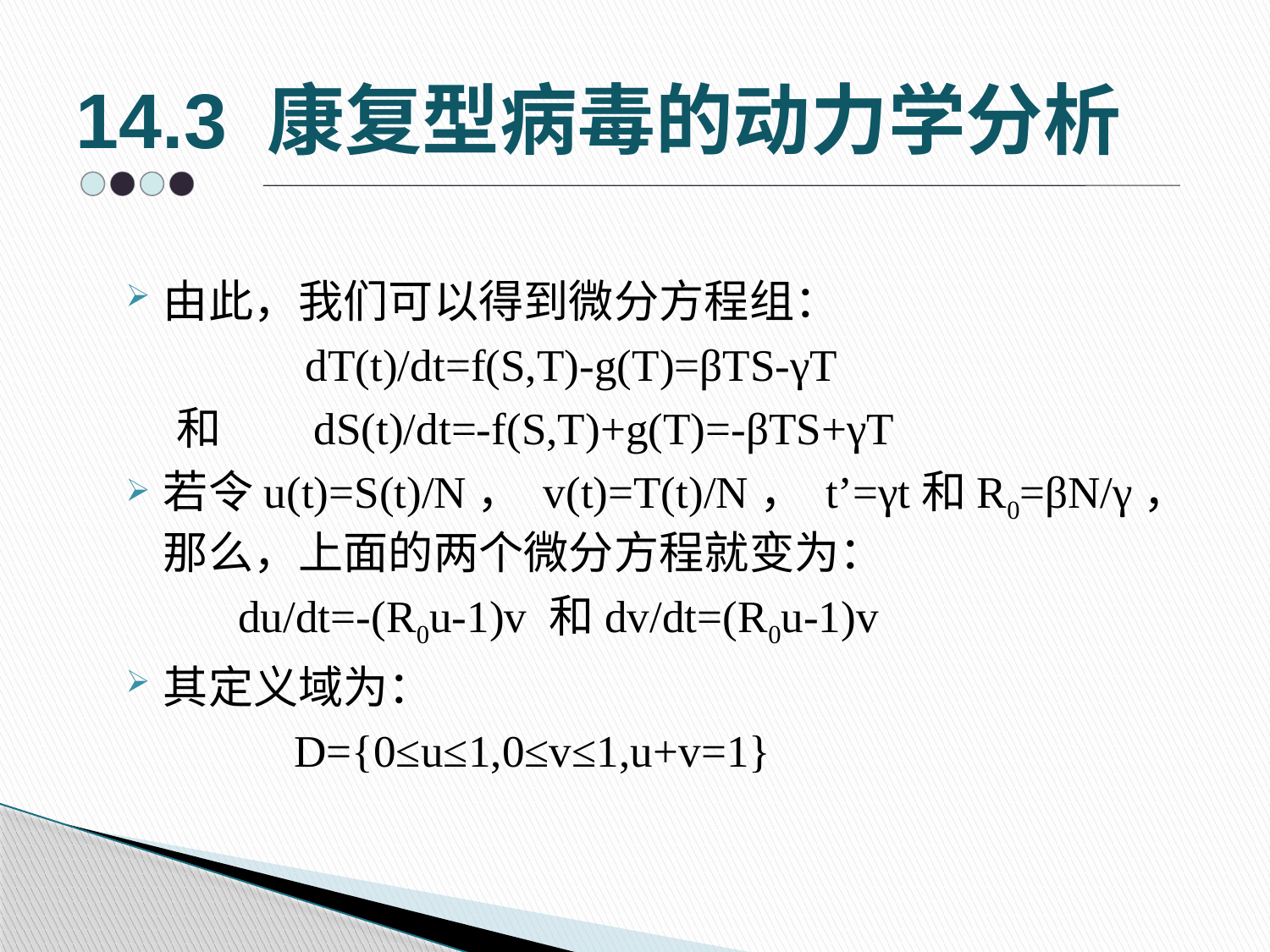

# 14.3 康复型病毒的动力学分析

由此，我们可以得到微分方程组：
                dT(t)/dt=f(S,T)-g(T)=βTS-γT
    和        dS(t)/dt=-f(S,T)+g(T)=-βTS+γT
若令u(t)=S(t)/N， v(t)=T(t)/N， t’=γt和R0=βN/γ，那么，上面的两个微分方程就变为：
          du/dt=-(R0u-1)v 和dv/dt=(R0u-1)v
其定义域为：
               D={0≤u≤1,0≤v≤1,u+v=1}